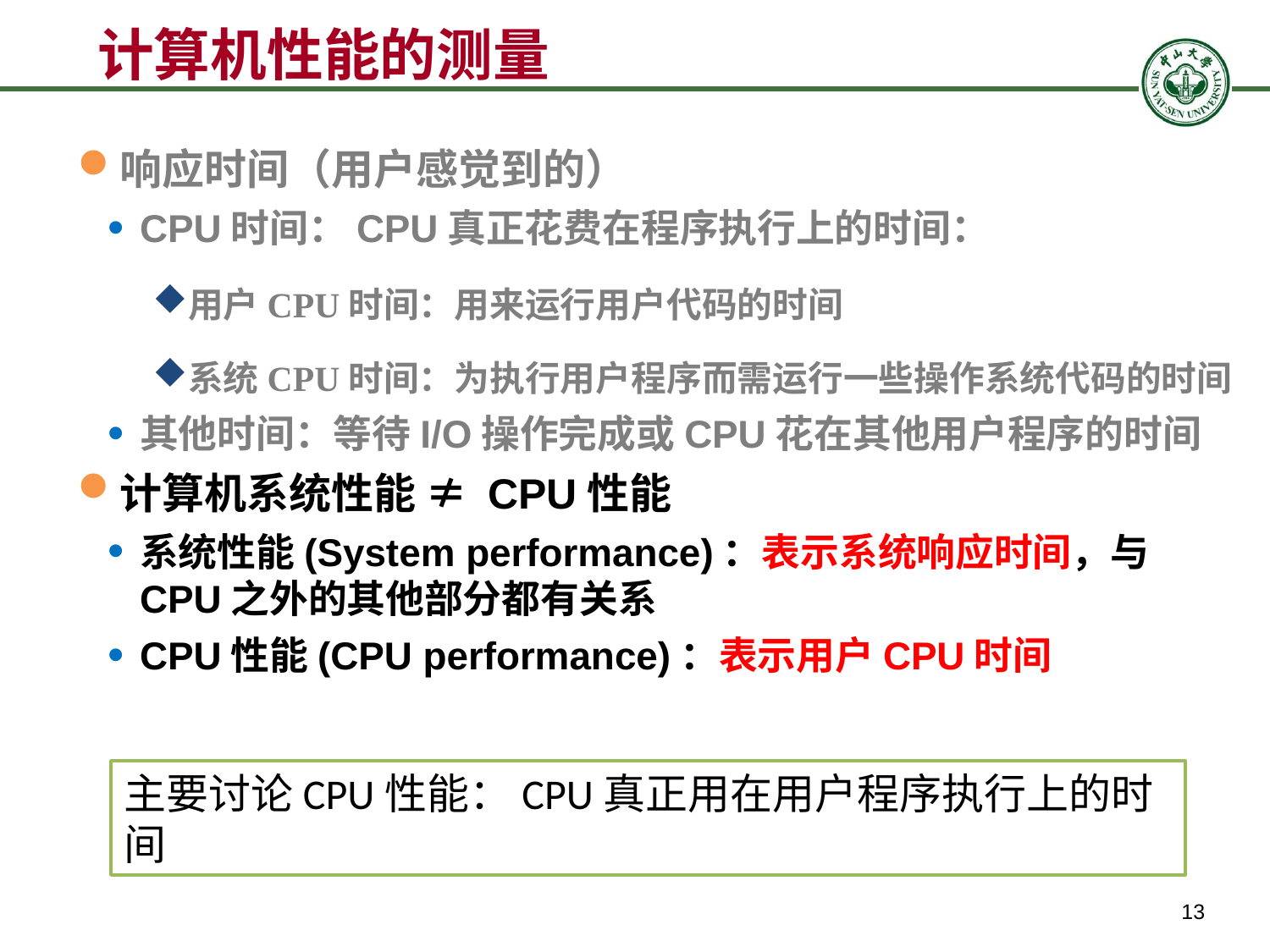

# 计算机性能的测量
响应时间（用户感觉到的）
CPU时间：CPU真正花费在程序执行上的时间：
用户CPU时间：用来运行用户代码的时间
系统CPU时间：为执行用户程序而需运行一些操作系统代码的时间
其他时间：等待I/O操作完成或CPU花在其他用户程序的时间
计算机系统性能 ≠ CPU性能
系统性能(System performance)：表示系统响应时间，与CPU之外的其他部分都有关系
CPU性能(CPU performance)：表示用户CPU时间
主要讨论CPU性能：CPU真正用在用户程序执行上的时间